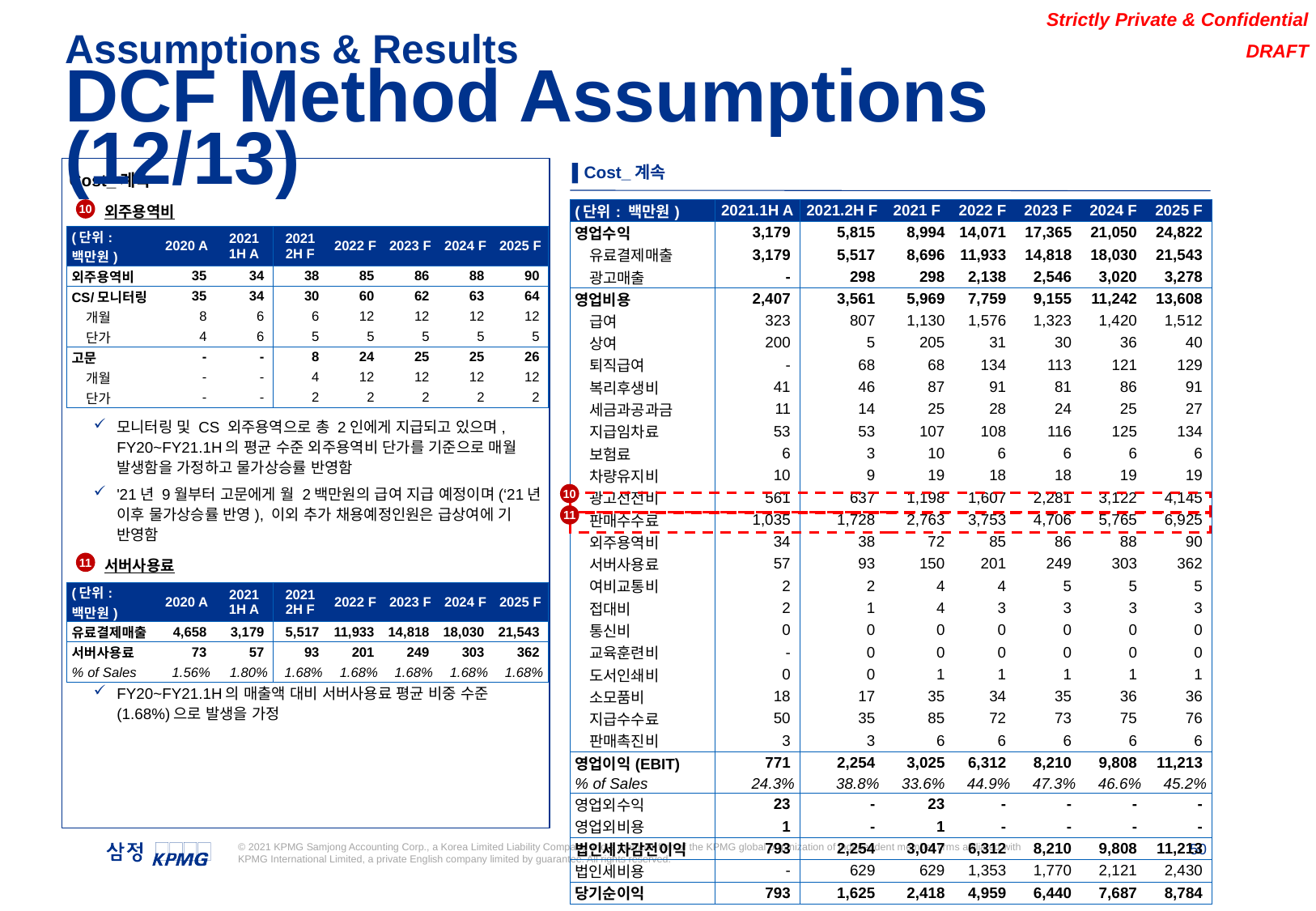

Assumptions & Results
DCF Method Assumptions (12/13)
▌Cost_계속

Cost_계속
외주용역비

모니터링 및 CS 외주용역으로 총 2인에게 지급되고 있으며, FY20~FY21.1H의 평균 수준 외주용역비 단가를 기준으로 매월 발생함을 가정하고 물가상승률 반영함
'21년 9월부터 고문에게 월 2백만원의 급여 지급 예정이며(‘21년 이후 물가상승률 반영), 이외 추가 채용예정인원은 급상여에 기 반영함
서버사용료

FY20~FY21.1H의 매출액 대비 서버사용료 평균 비중 수준(1.68%)으로 발생을 가정

10
| (단위: 백만원) | 2021.1H A | 2021.2H F | 2021 F | 2022 F | 2023 F | 2024 F | 2025 F |
| --- | --- | --- | --- | --- | --- | --- | --- |
| 영업수익 | 3,179 | 5,815 | 8,994 | 14,071 | 17,365 | 21,050 | 24,822 |
| 유료결제매출 | 3,179 | 5,517 | 8,696 | 11,933 | 14,818 | 18,030 | 21,543 |
| 광고매출 | - | 298 | 298 | 2,138 | 2,546 | 3,020 | 3,278 |
| 영업비용 | 2,407 | 3,561 | 5,969 | 7,759 | 9,155 | 11,242 | 13,608 |
| 급여 | 323 | 807 | 1,130 | 1,576 | 1,323 | 1,420 | 1,512 |
| 상여 | 200 | 5 | 205 | 31 | 30 | 36 | 40 |
| 퇴직급여 | - | 68 | 68 | 134 | 113 | 121 | 129 |
| 복리후생비 | 41 | 46 | 87 | 91 | 81 | 86 | 91 |
| 세금과공과금 | 11 | 14 | 25 | 28 | 24 | 25 | 27 |
| 지급임차료 | 53 | 53 | 107 | 108 | 116 | 125 | 134 |
| 보험료 | 6 | 3 | 10 | 6 | 6 | 6 | 6 |
| 차량유지비 | 10 | 9 | 19 | 18 | 18 | 19 | 19 |
| 광고선전비 | 561 | 637 | 1,198 | 1,607 | 2,281 | 3,122 | 4,145 |
| 판매수수료 | 1,035 | 1,728 | 2,763 | 3,753 | 4,706 | 5,765 | 6,925 |
| 외주용역비 | 34 | 38 | 72 | 85 | 86 | 88 | 90 |
| 서버사용료 | 57 | 93 | 150 | 201 | 249 | 303 | 362 |
| 여비교통비 | 2 | 2 | 4 | 4 | 5 | 5 | 5 |
| 접대비 | 2 | 1 | 4 | 3 | 3 | 3 | 3 |
| 통신비 | 0 | 0 | 0 | 0 | 0 | 0 | 0 |
| 교육훈련비 | - | 0 | 0 | 0 | 0 | 0 | 0 |
| 도서인쇄비 | 0 | 0 | 1 | 1 | 1 | 1 | 1 |
| 소모품비 | 18 | 17 | 35 | 34 | 35 | 36 | 36 |
| 지급수수료 | 50 | 35 | 85 | 72 | 73 | 75 | 76 |
| 판매촉진비 | 3 | 3 | 6 | 6 | 6 | 6 | 6 |
| 영업이익(EBIT) | 771 | 2,254 | 3,025 | 6,312 | 8,210 | 9,808 | 11,213 |
| % of Sales | 24.3% | 38.8% | 33.6% | 44.9% | 47.3% | 46.6% | 45.2% |
| 영업외수익 | 23 | - | 23 | - | - | - | - |
| 영업외비용 | 1 | - | 1 | - | - | - | - |
| 법인세차감전이익 | 793 | 2,254 | 3,047 | 6,312 | 8,210 | 9,808 | 11,213 |
| 법인세비용 | - | 629 | 629 | 1,353 | 1,770 | 2,121 | 2,430 |
| 당기순이익 | 793 | 1,625 | 2,418 | 4,959 | 6,440 | 7,687 | 8,784 |
| (단위: 백만원) | 2020 A | 2021 1H A | 2021 2H F | 2022 F | 2023 F | 2024 F | 2025 F |
| --- | --- | --- | --- | --- | --- | --- | --- |
| 외주용역비 | 35 | 34 | 38 | 85 | 86 | 88 | 90 |
| CS/모니터링 | 35 | 34 | 30 | 60 | 62 | 63 | 64 |
| 개월 | 8 | 6 | 6 | 12 | 12 | 12 | 12 |
| 단가 | 4 | 6 | 5 | 5 | 5 | 5 | 5 |
| 고문 | - | - | 8 | 24 | 25 | 25 | 26 |
| 개월 | - | - | 4 | 12 | 12 | 12 | 12 |
| 단가 | - | - | 2 | 2 | 2 | 2 | 2 |
10

11

11
| (단위: 백만원) | 2020 A | 2021 1H A | 2021 2H F | 2022 F | 2023 F | 2024 F | 2025 F |
| --- | --- | --- | --- | --- | --- | --- | --- |
| 유료결제매출 | 4,658 | 3,179 | 5,517 | 11,933 | 14,818 | 18,030 | 21,543 |
| 서버사용료 | 73 | 57 | 93 | 201 | 249 | 303 | 362 |
| % of Sales | 1.56% | 1.80% | 1.68% | 1.68% | 1.68% | 1.68% | 1.68% |